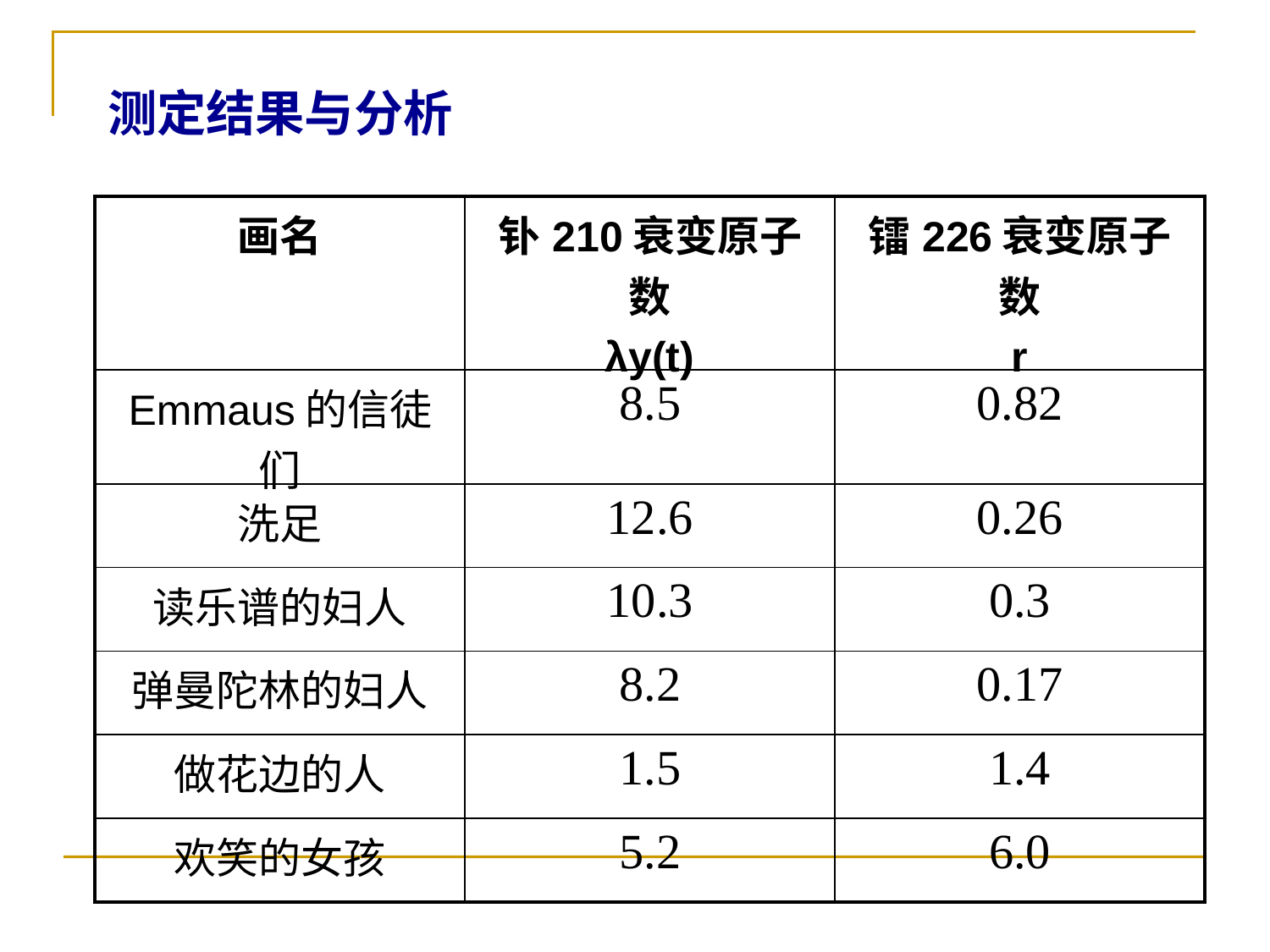

测定结果与分析
| 画名 | 钋210衰变原子数 λy(t) | 镭226衰变原子数 r |
| --- | --- | --- |
| Emmaus的信徒们 | 8.5 | 0.82 |
| 洗足 | 12.6 | 0.26 |
| 读乐谱的妇人 | 10.3 | 0.3 |
| 弹曼陀林的妇人 | 8.2 | 0.17 |
| 做花边的人 | 1.5 | 1.4 |
| 欢笑的女孩 | 5.2 | 6.0 |